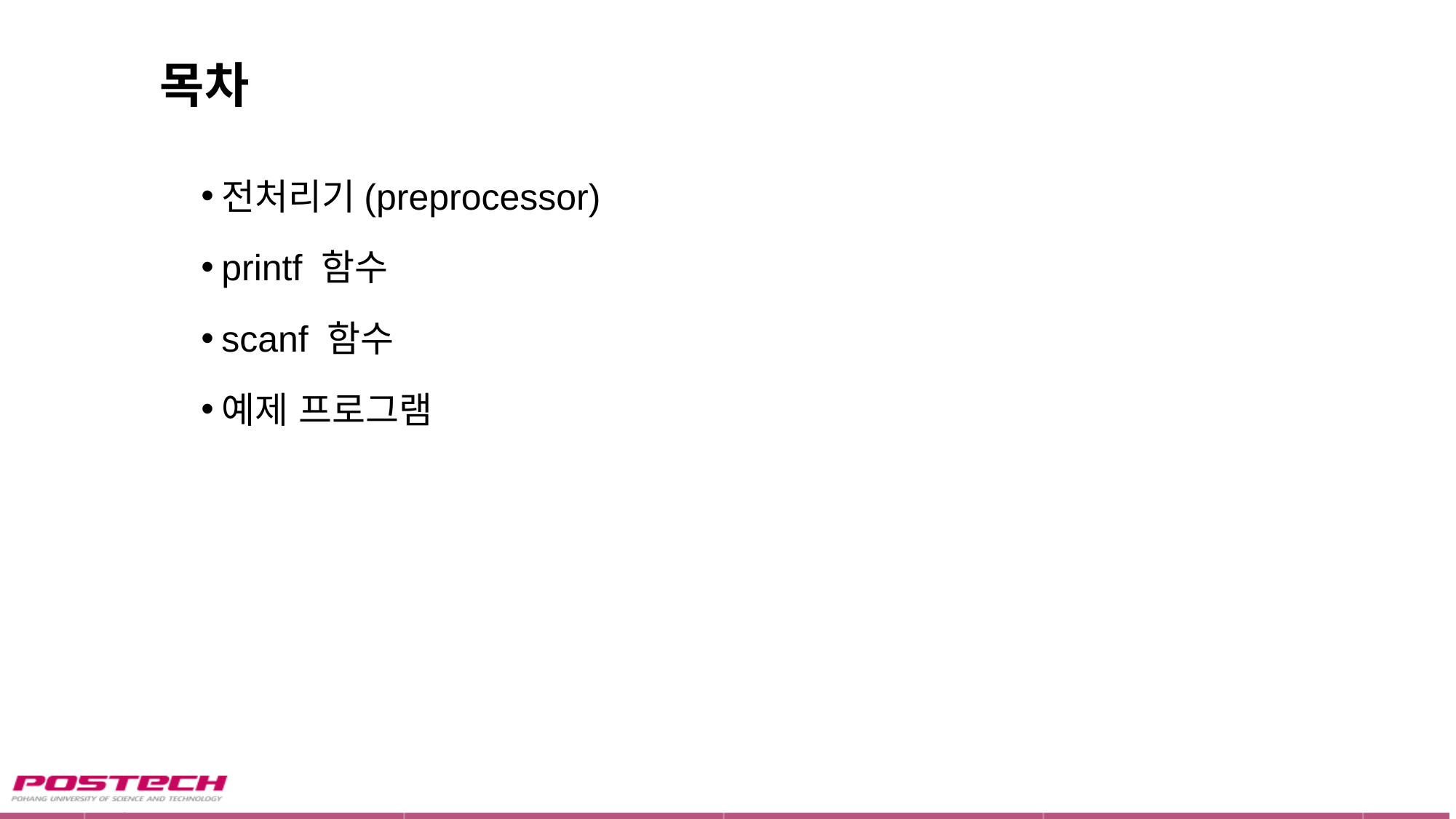

# 목차
전처리기(preprocessor)
printf 함수
scanf 함수
예제 프로그램